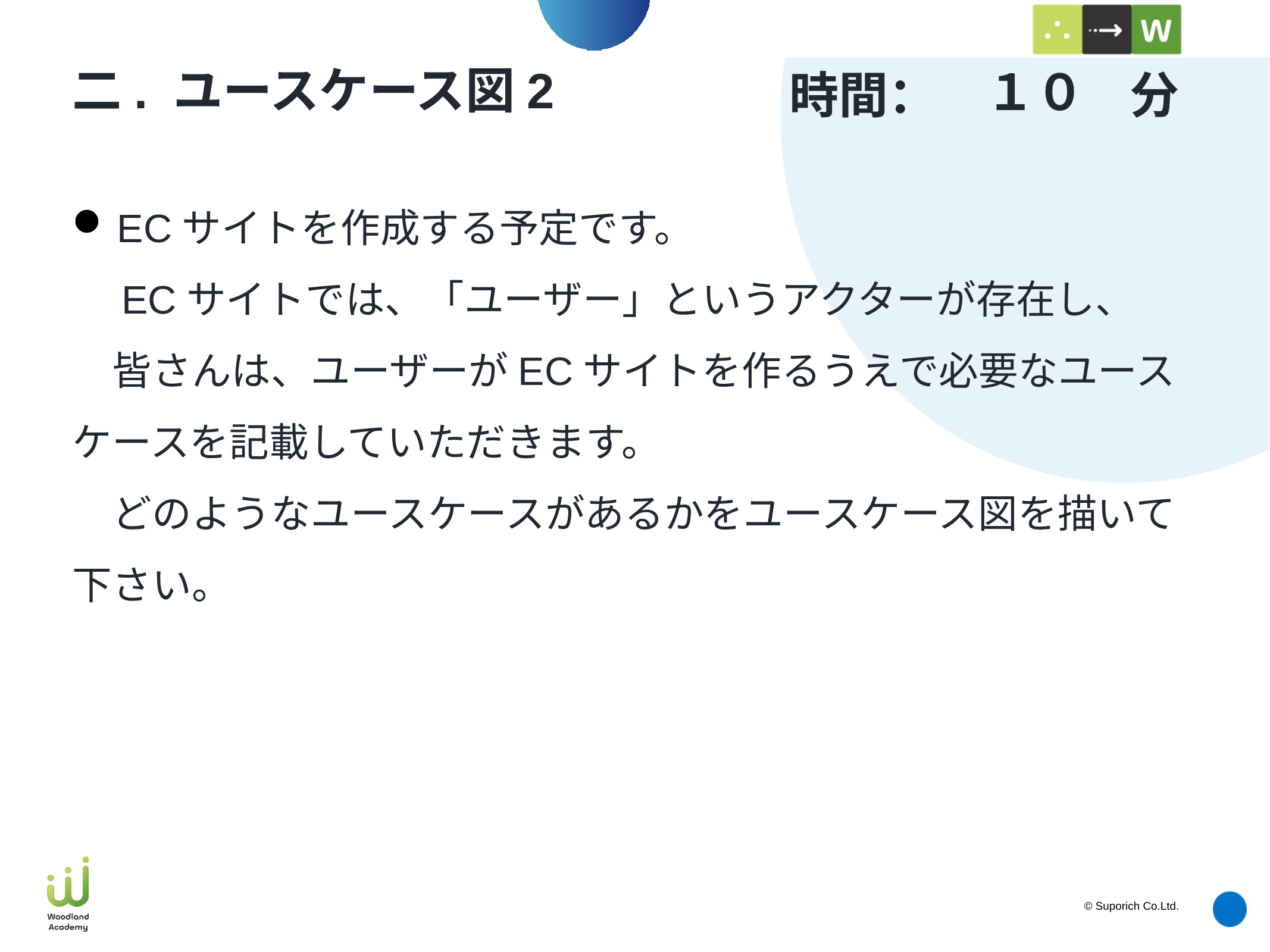

１０
# 二. ユースケース図2
ECサイトを作成する予定です。
　ECサイトでは、「ユーザー」というアクターが存在し、
　皆さんは、ユーザーがECサイトを作るうえで必要なユースケースを記載していただきます。
　どのようなユースケースがあるかをユースケース図を描いて下さい。